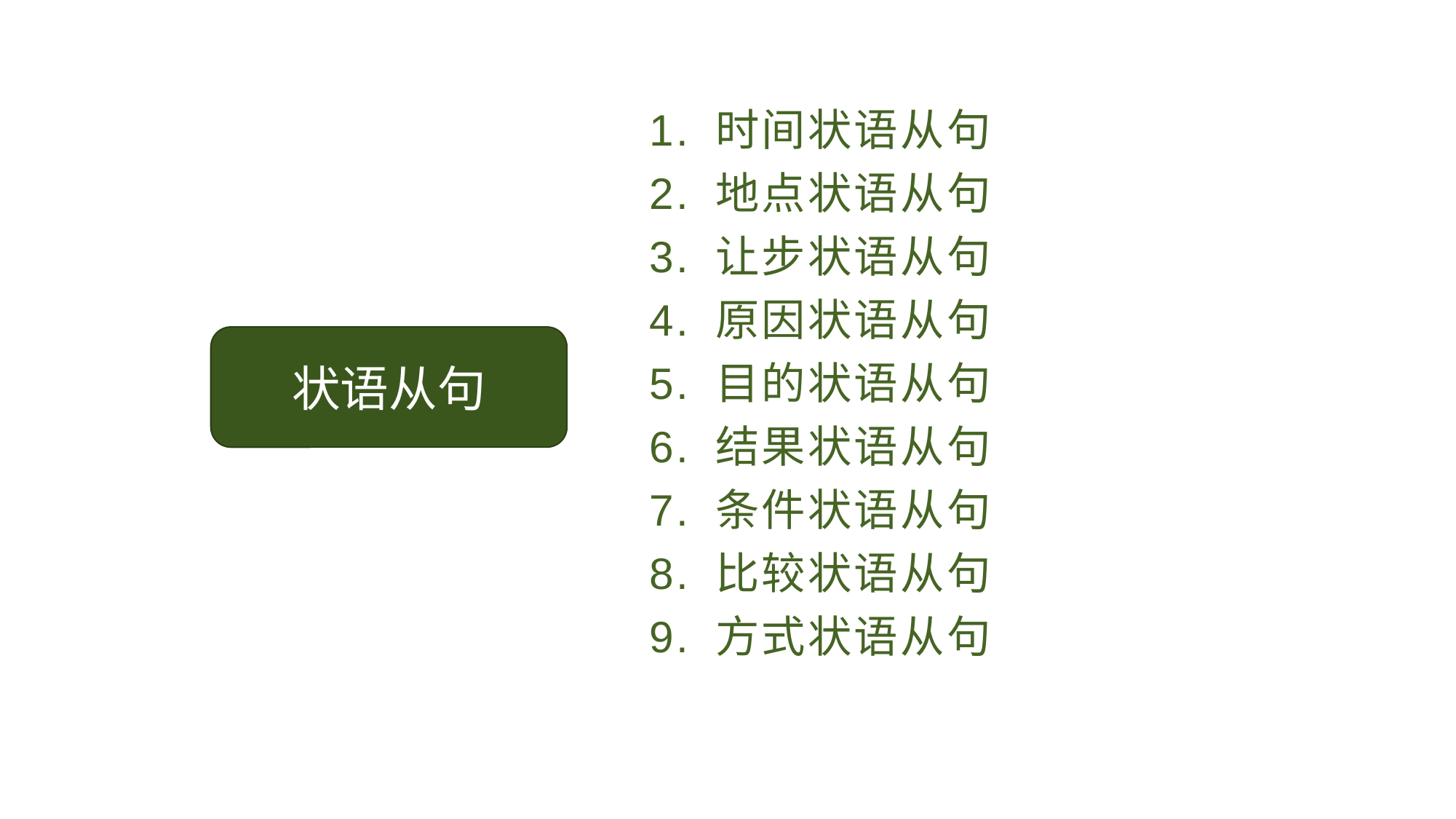

1. 时间状语从句
2. 地点状语从句
3. 让步状语从句
4. 原因状语从句
5. 目的状语从句
6. 结果状语从句
7. 条件状语从句
8. 比较状语从句
9. 方式状语从句
状语从句